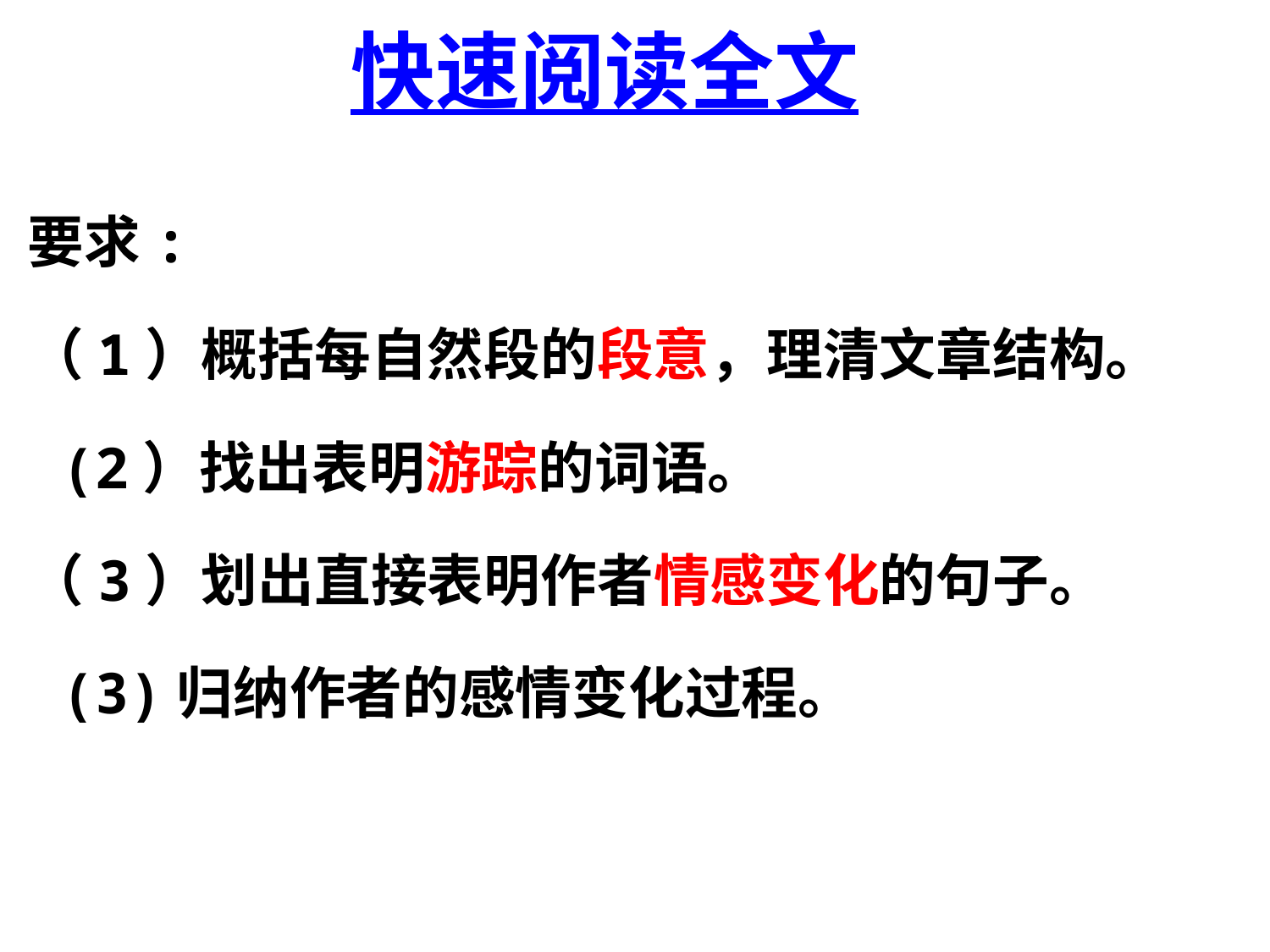

# 快速阅读全文
要求:
（1）概括每自然段的段意，理清文章结构。
 (2）找出表明游踪的词语。
（3）划出直接表明作者情感变化的句子。
 (3)归纳作者的感情变化过程。